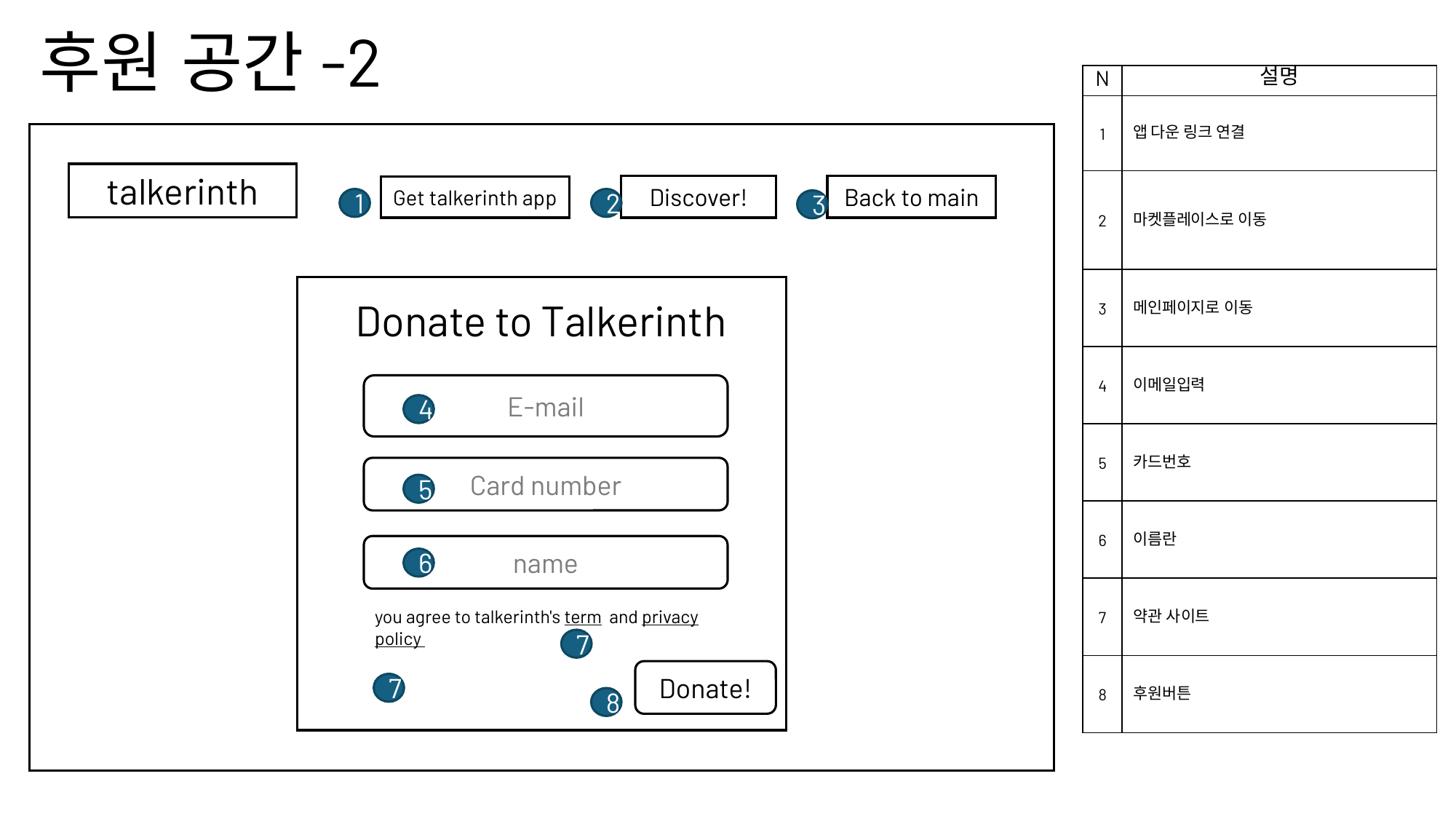

# 후원 공간-2
| N | 설명 |
| --- | --- |
| 1 | 앱 다운 링크 연결 |
| 2 | 마켓플레이스로 이동 |
| 3 | 메인페이지로 이동 |
| 4 | 이메일입력 |
| 5 | 카드번호 |
| 6 | 이름란 |
| 7 | 약관 사이트 |
| 8 | 후원버튼 |

talkerinth
Discover!
Back to main
Get talkerinth app
1
2
3

Donate to Talkerinth

E-mail
4
Card number
5
name
6
you agree to talkerinth's term  and privacy policy
7
Donate!
7
8